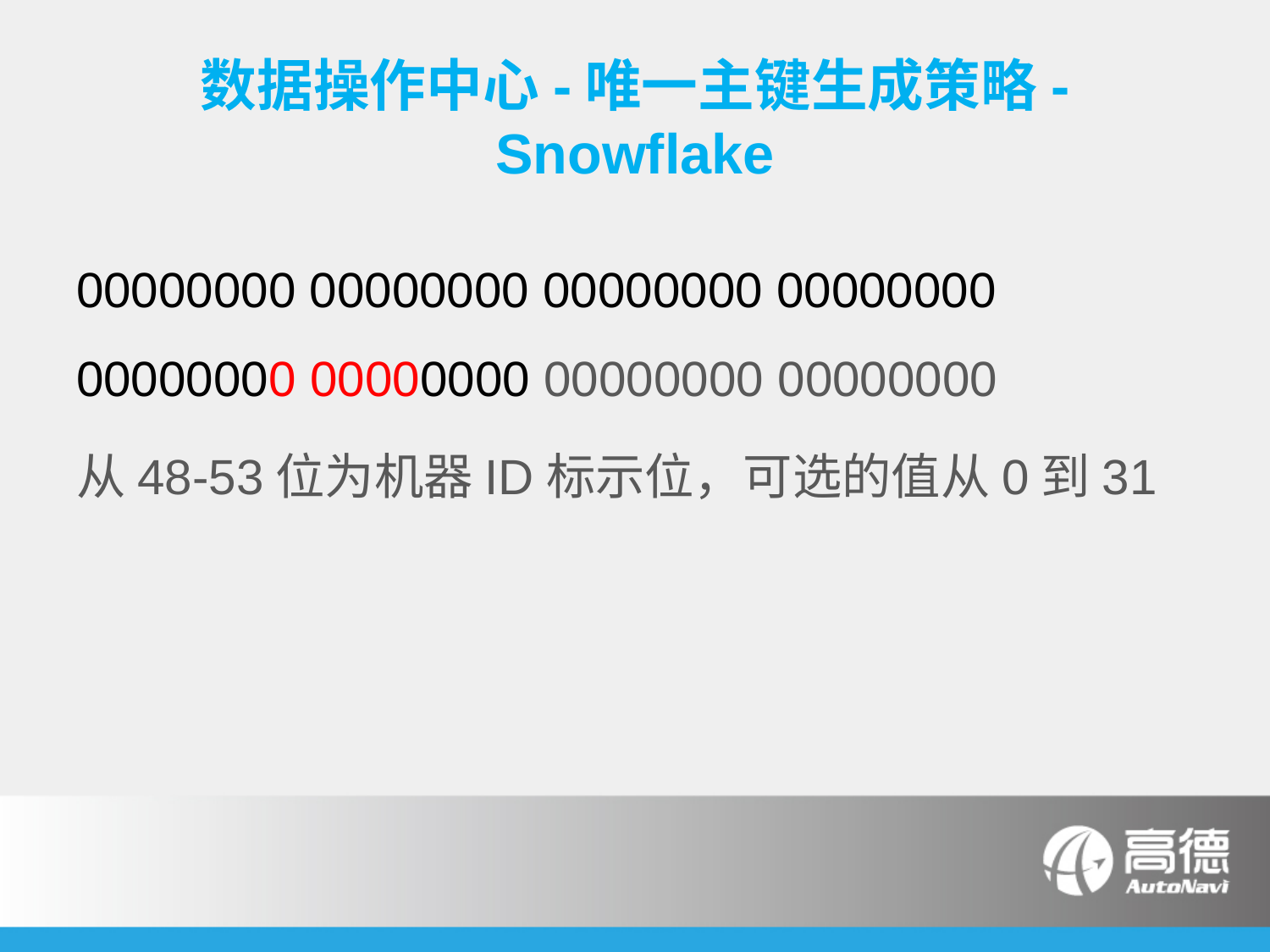

# 数据操作中心-唯一主键生成策略-Snowflake
00000000 00000000 00000000 00000000 00000000 00000000 00000000 00000000
从48-53位为机器ID标示位，可选的值从0到31